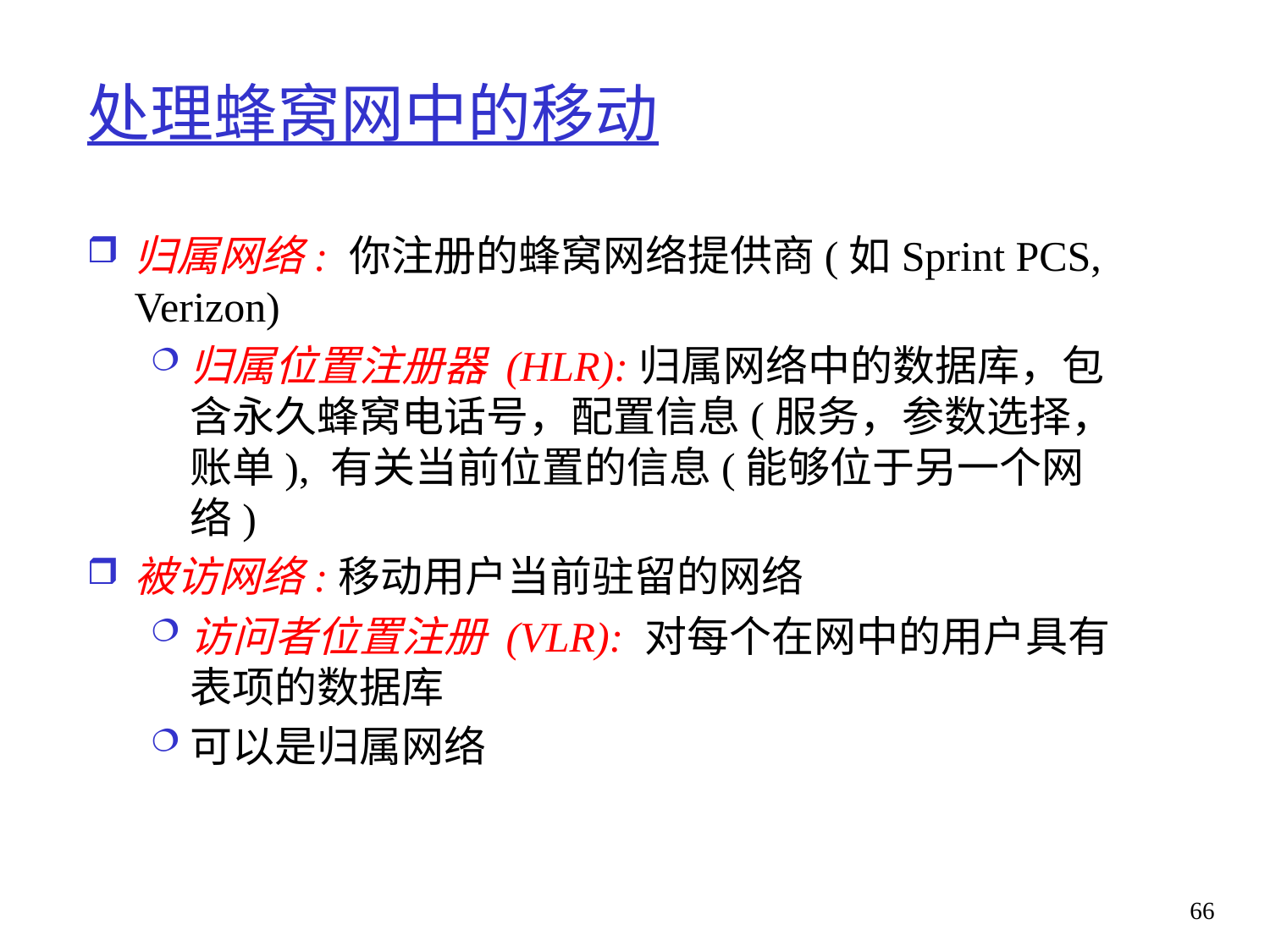

# 处理蜂窝网中的移动
归属网络: 你注册的蜂窝网络提供商(如Sprint PCS, Verizon)
归属位置注册器 (HLR):归属网络中的数据库，包含永久蜂窝电话号，配置信息(服务，参数选择，账单), 有关当前位置的信息(能够位于另一个网络)
被访网络:移动用户当前驻留的网络
访问者位置注册 (VLR): 对每个在网中的用户具有表项的数据库
可以是归属网络
66